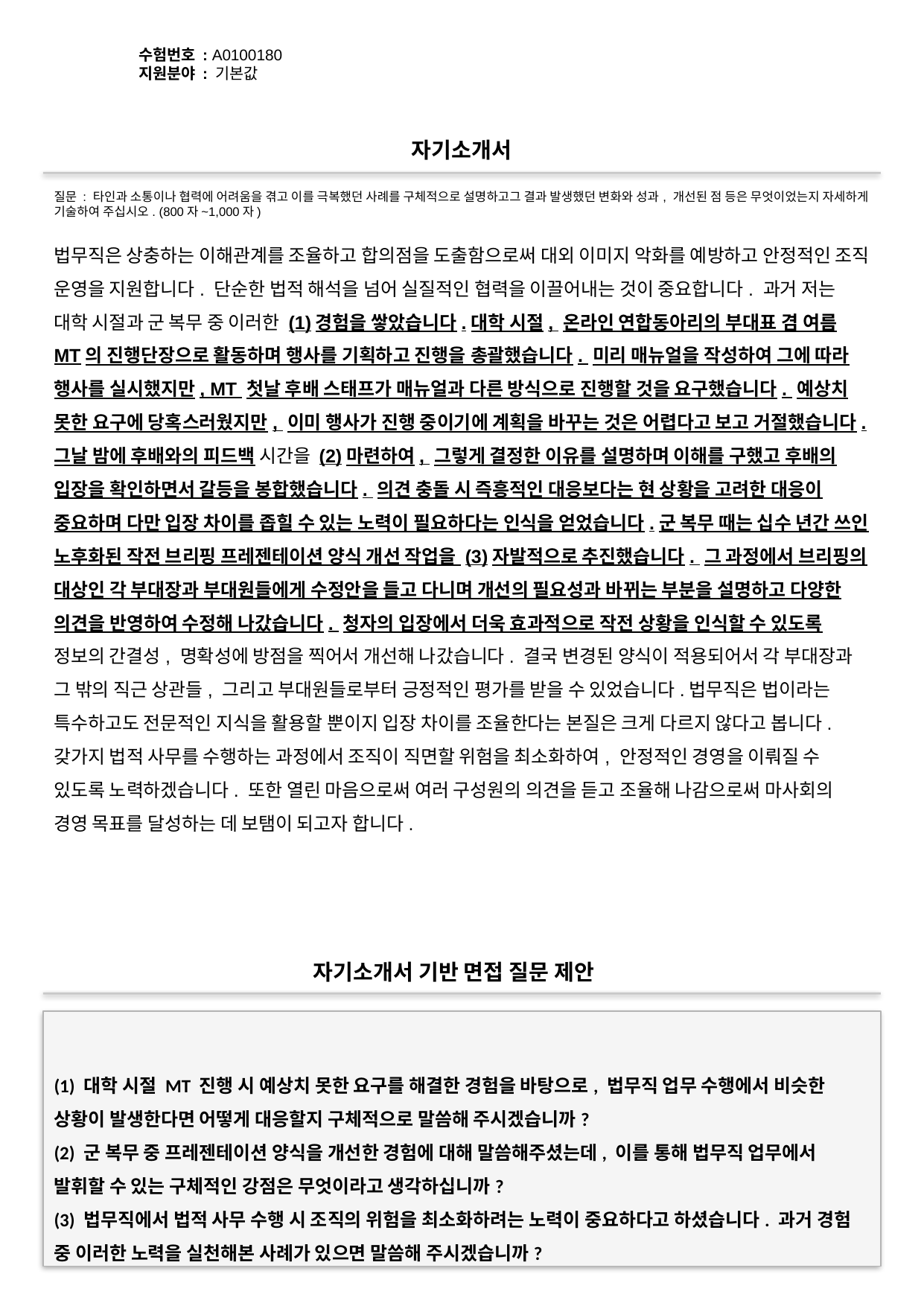

수험번호 : A0100180
지원분야 : 기본값
#

자기소개서

질문 : 타인과 소통이나 협력에 어려움을 겪고 이를 극복했던 사례를 구체적으로 설명하고그 결과 발생했던 변화와 성과, 개선된 점 등은 무엇이었는지 자세하게 기술하여 주십시오. (800자~1,000자)

법무직은 상충하는 이해관계를 조율하고 합의점을 도출함으로써 대외 이미지 악화를 예방하고 안정적인 조직 운영을 지원합니다. 단순한 법적 해석을 넘어 실질적인 협력을 이끌어내는 것이 중요합니다. 과거 저는 대학 시절과 군 복무 중 이러한 (1)경험을 쌓았습니다.대학 시절, 온라인 연합동아리의 부대표 겸 여름 MT의 진행단장으로 활동하며 행사를 기획하고 진행을 총괄했습니다. 미리 매뉴얼을 작성하여 그에 따라 행사를 실시했지만, MT 첫날 후배 스태프가 매뉴얼과 다른 방식으로 진행할 것을 요구했습니다. 예상치 못한 요구에 당혹스러웠지만, 이미 행사가 진행 중이기에 계획을 바꾸는 것은 어렵다고 보고 거절했습니다. 그날 밤에 후배와의 피드백 시간을 (2)마련하여, 그렇게 결정한 이유를 설명하며 이해를 구했고 후배의 입장을 확인하면서 갈등을 봉합했습니다. 의견 충돌 시 즉흥적인 대응보다는 현 상황을 고려한 대응이 중요하며 다만 입장 차이를 좁힐 수 있는 노력이 필요하다는 인식을 얻었습니다.군 복무 때는 십수 년간 쓰인 노후화된 작전 브리핑 프레젠테이션 양식 개선 작업을 (3)자발적으로 추진했습니다. 그 과정에서 브리핑의 대상인 각 부대장과 부대원들에게 수정안을 들고 다니며 개선의 필요성과 바뀌는 부분을 설명하고 다양한 의견을 반영하여 수정해 나갔습니다. 청자의 입장에서 더욱 효과적으로 작전 상황을 인식할 수 있도록 정보의 간결성, 명확성에 방점을 찍어서 개선해 나갔습니다. 결국 변경된 양식이 적용되어서 각 부대장과 그 밖의 직근 상관들, 그리고 부대원들로부터 긍정적인 평가를 받을 수 있었습니다.법무직은 법이라는 특수하고도 전문적인 지식을 활용할 뿐이지 입장 차이를 조율한다는 본질은 크게 다르지 않다고 봅니다. 갖가지 법적 사무를 수행하는 과정에서 조직이 직면할 위험을 최소화하여, 안정적인 경영을 이뤄질 수 있도록 노력하겠습니다. 또한 열린 마음으로써 여러 구성원의 의견을 듣고 조율해 나감으로써 마사회의 경영 목표를 달성하는 데 보탬이 되고자 합니다.

자기소개서 기반 면접 질문 제안

(1) 대학 시절 MT 진행 시 예상치 못한 요구를 해결한 경험을 바탕으로, 법무직 업무 수행에서 비슷한 상황이 발생한다면 어떻게 대응할지 구체적으로 말씀해 주시겠습니까?
(2) 군 복무 중 프레젠테이션 양식을 개선한 경험에 대해 말씀해주셨는데, 이를 통해 법무직 업무에서 발휘할 수 있는 구체적인 강점은 무엇이라고 생각하십니까?
(3) 법무직에서 법적 사무 수행 시 조직의 위험을 최소화하려는 노력이 중요하다고 하셨습니다. 과거 경험 중 이러한 노력을 실천해본 사례가 있으면 말씀해 주시겠습니까?